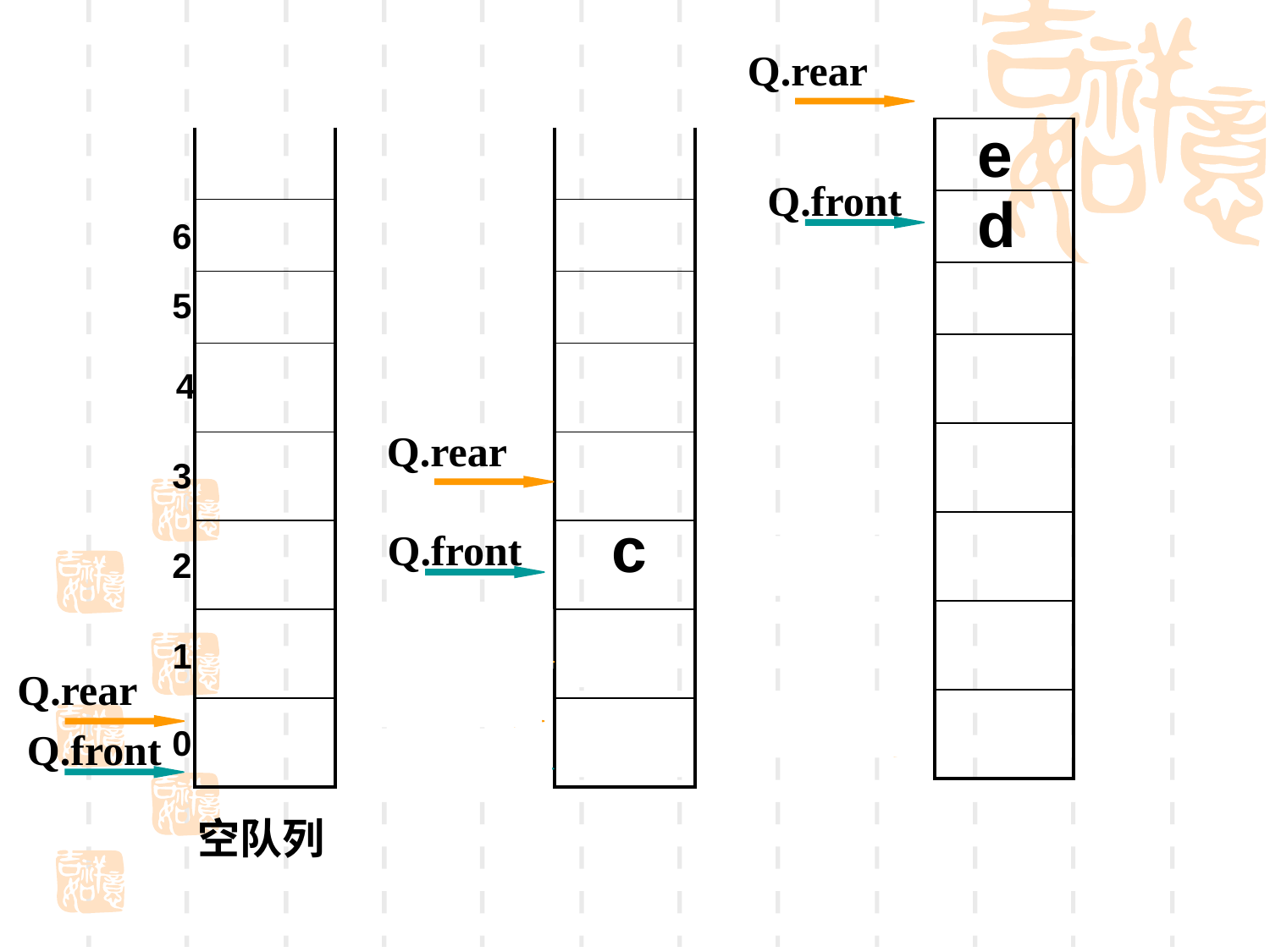

Q.rear

e
|  |
| --- |
|  |
|  |
|  |
|  |
|  |
|  |
|  |
|  |
| --- |
|  |
|  |
|  |
|  |
|  |
|  |
|  |
|  |
| --- |
|  |
|  |
|  |
|  |
|  |
|  |
|  |

Q.front
d
6
5
4
Q.rear

3

c

Q.front
2

Q.rear

b

Q.front

1

Q.rear

Q.rear

a
Q.rear

Q.front
0

Q.front
空队列